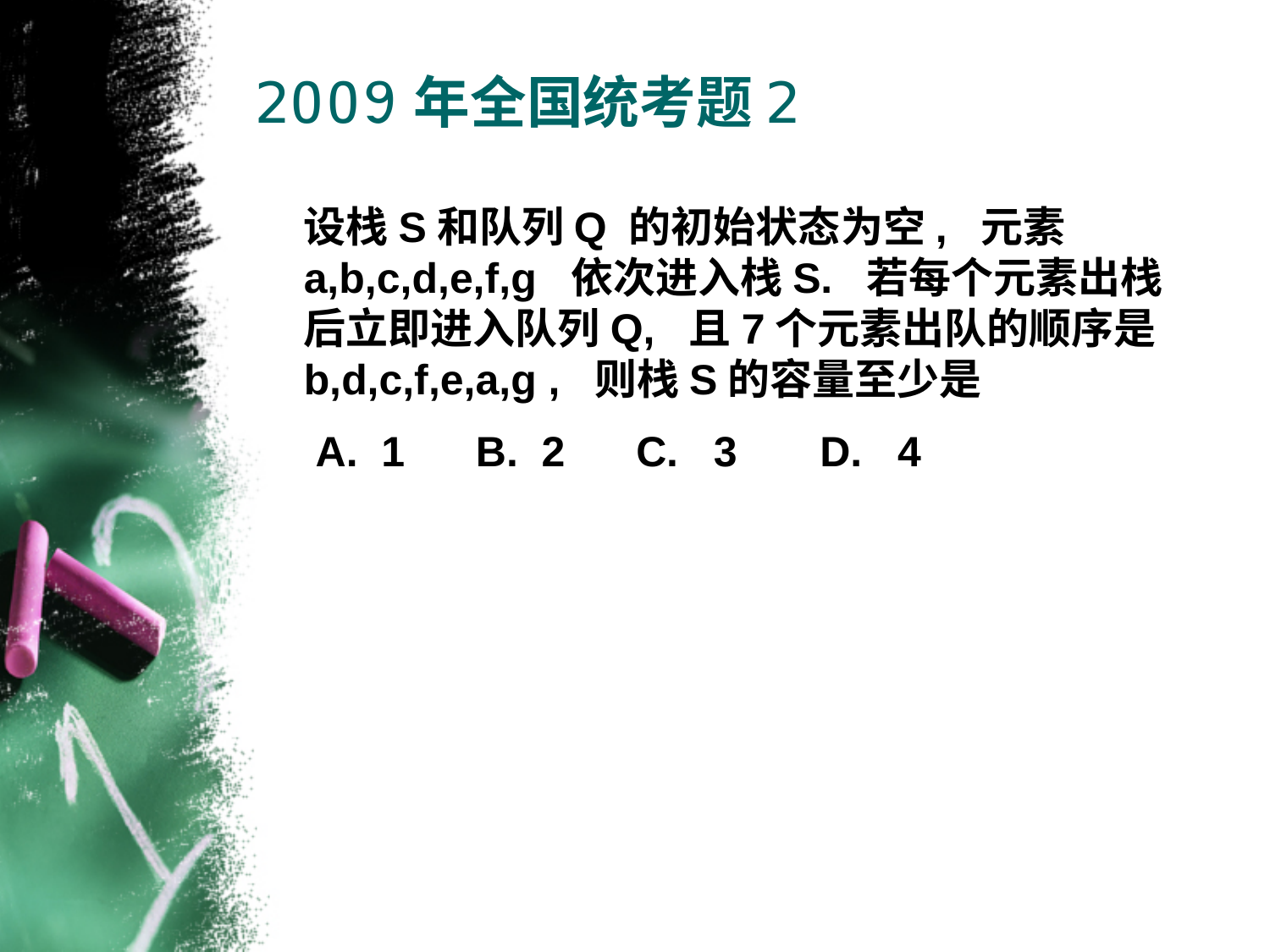

# 2009年全国统考题2
	设栈S和队列Q 的初始状态为空,  元素  a,b,c,d,e,f,g  依次进入栈S.  若每个元素出栈后立即进入队列Q,  且7个元素出队的顺序是  b,d,c,f,e,a,g ,  则栈S的容量至少是
	 A.  1      B.  2      C.   3       D.   4